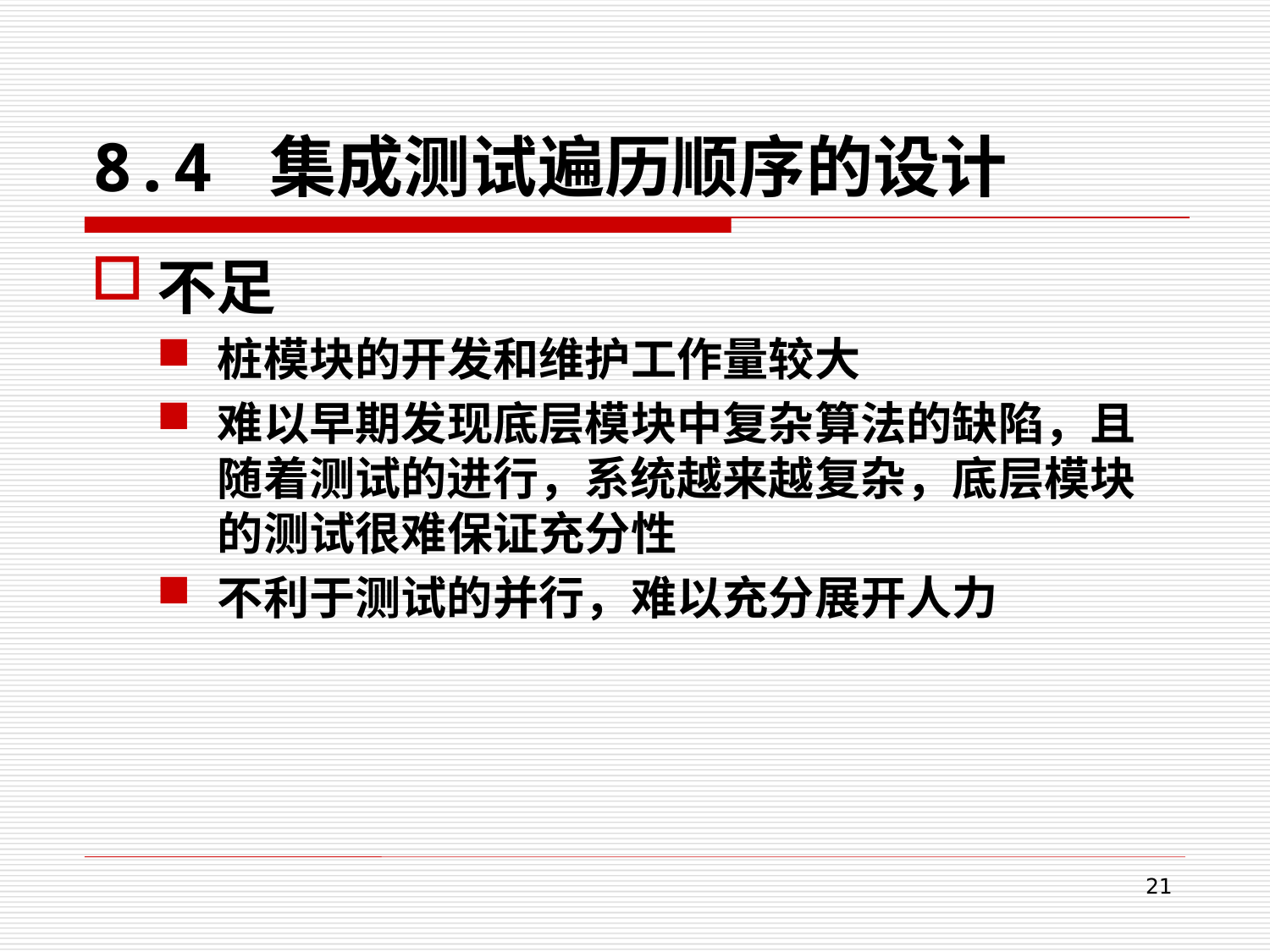

8.4 集成测试遍历顺序的设计
不足
桩模块的开发和维护工作量较大
难以早期发现底层模块中复杂算法的缺陷，且随着测试的进行，系统越来越复杂，底层模块的测试很难保证充分性
不利于测试的并行，难以充分展开人力

21